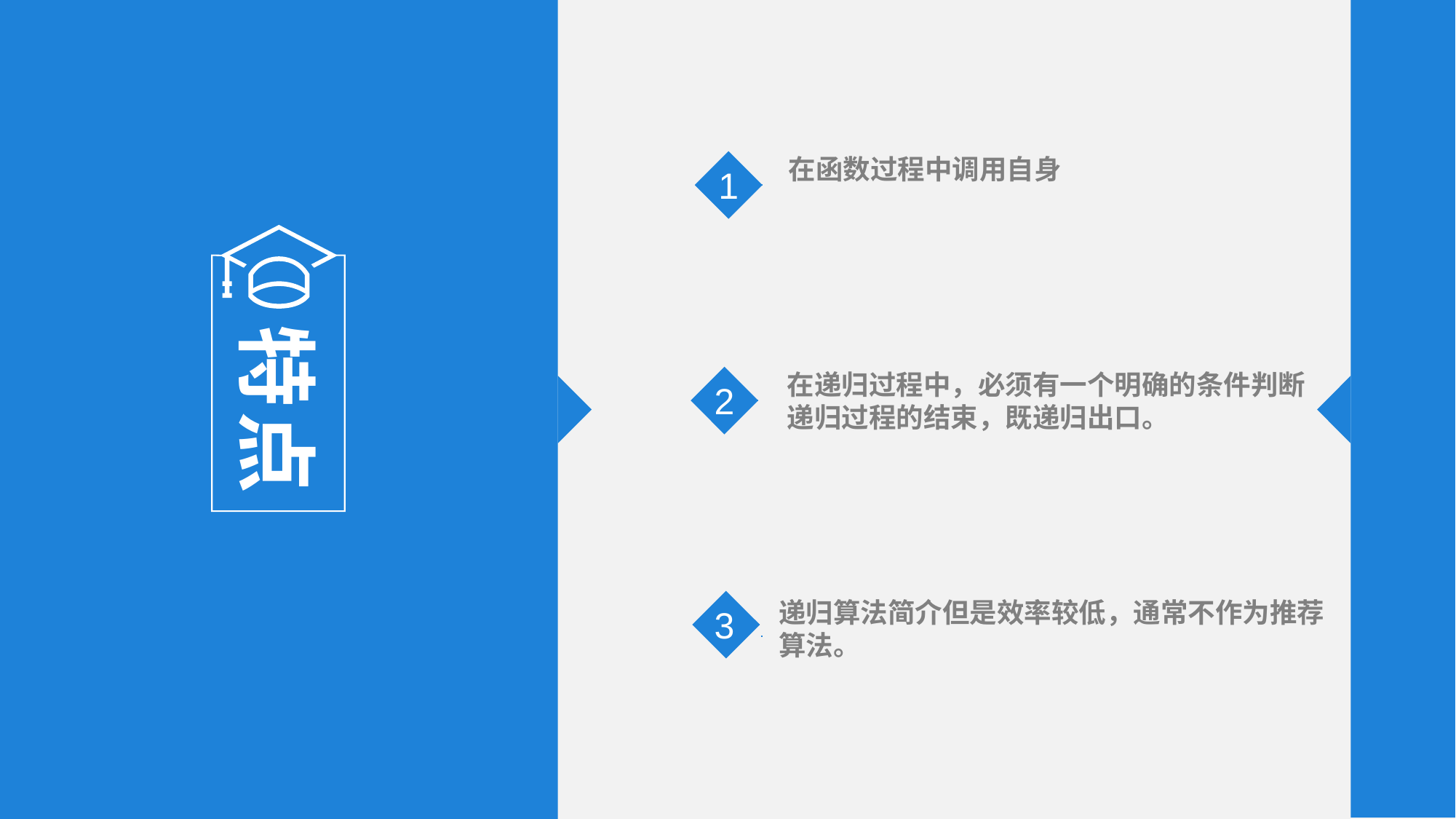

特点
在函数过程中调用自身

1

在递归过程中，必须有一个明确的条件判断
递归过程的结束，既递归出口。

2

递归算法简介但是效率较低，通常不作为推荐
算法。

3